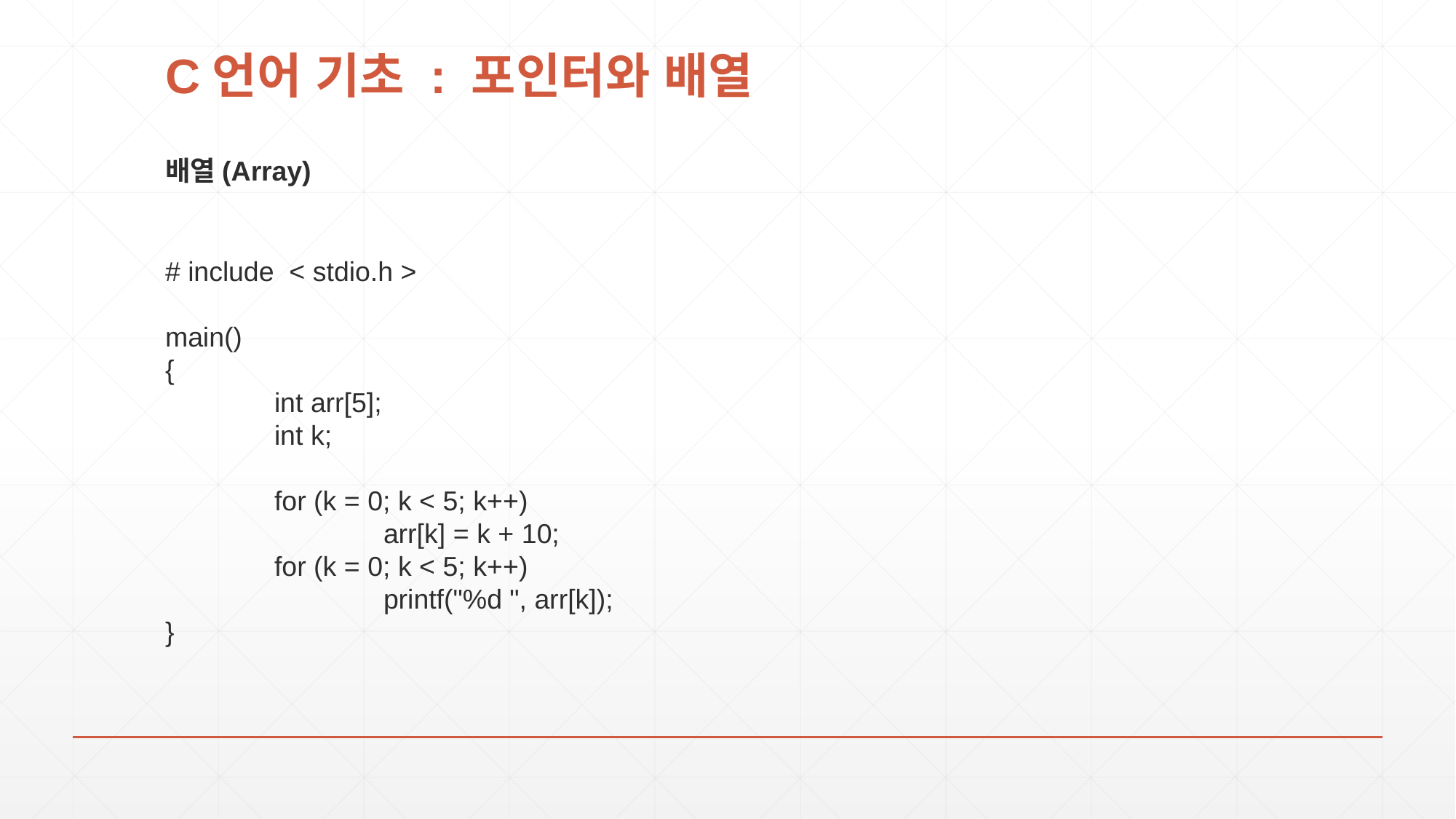

# C언어 기초 : 포인터와 배열
배열(Array)
# include  < stdio.h >

main()
{
	int arr[5];
	int k;

	for (k = 0; k < 5; k++)
		arr[k] = k + 10;
	for (k = 0; k < 5; k++)
		printf("%d ", arr[k]);
}